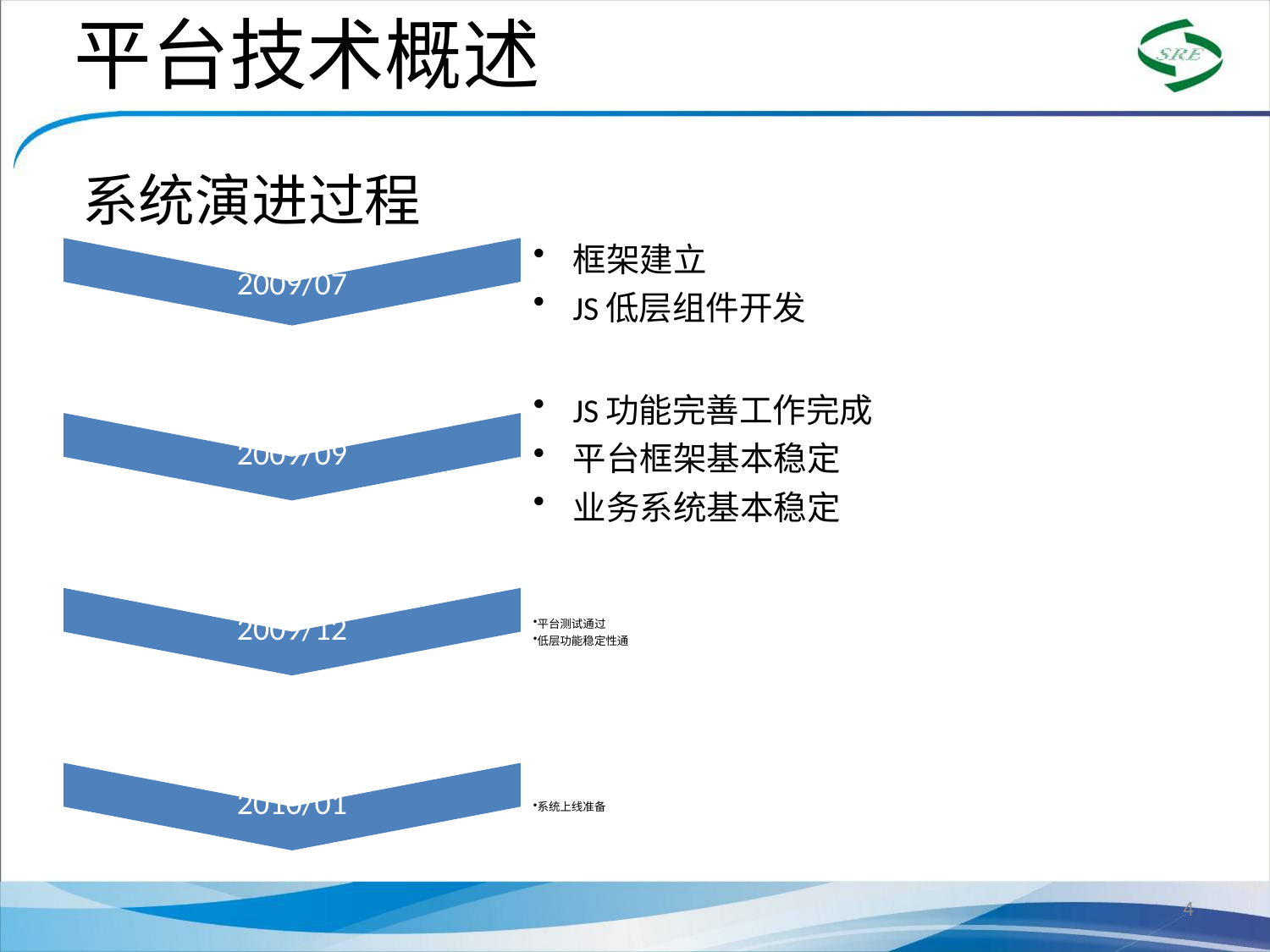

平台技术概述
# 系统演进过程
2009/07
框架建立
2009/09
JS功能完善工作完成
平台框架基本稳定
2009/12
平台测试通过
低层功能稳定性通
JS低层组件开发
业务系统基本稳定
2010/01
系统上线准备
4